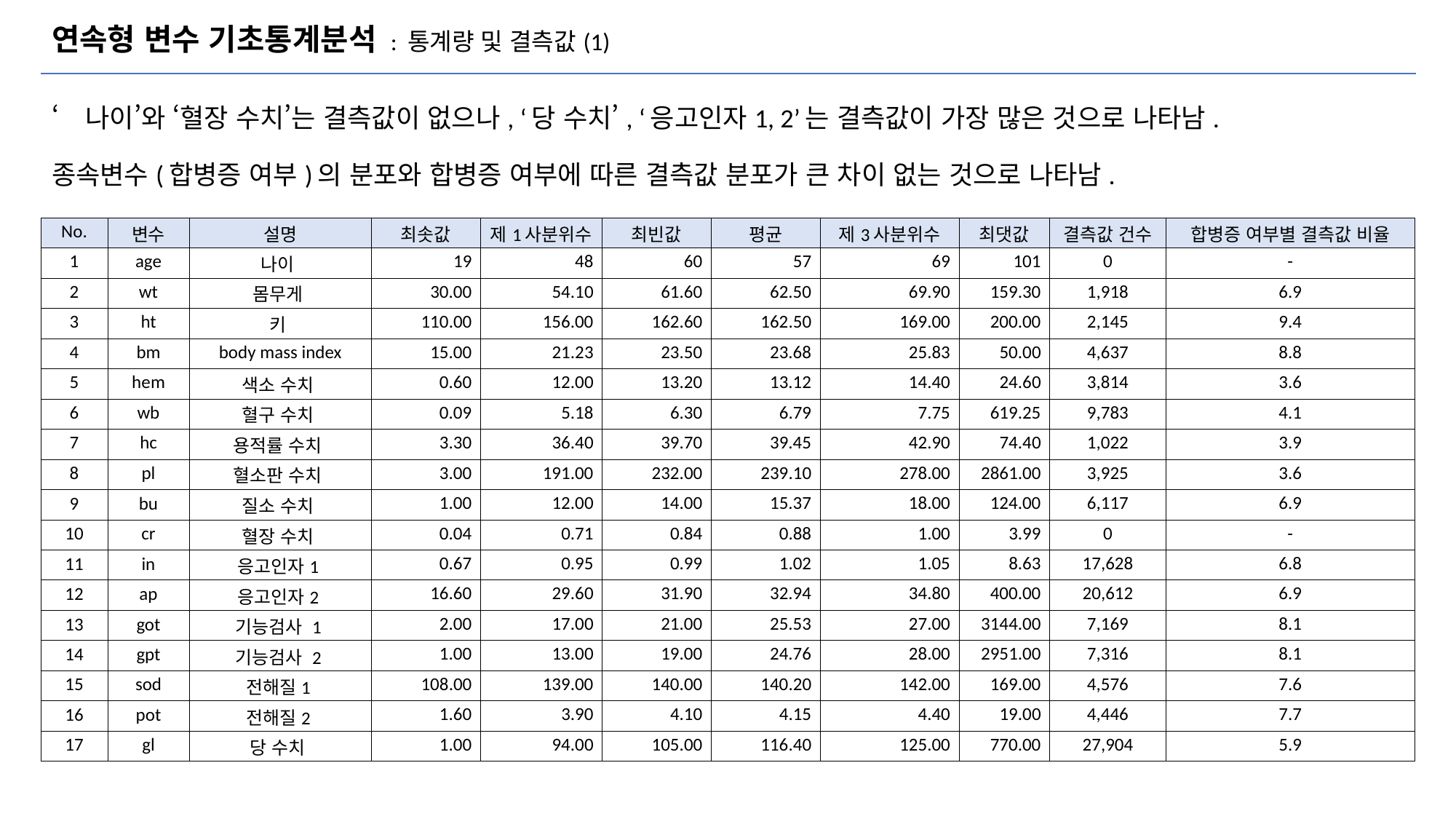

# 연속형 변수 기초통계분석 : 통계량 및 결측값(1)
‘나이’와 ‘혈장 수치’는 결측값이 없으나, ‘당 수치’, ‘응고인자1, 2’는 결측값이 가장 많은 것으로 나타남.
종속변수(합병증 여부)의 분포와 합병증 여부에 따른 결측값 분포가 큰 차이 없는 것으로 나타남.
| No. | 변수 | 설명 | 최솟값 | 제1사분위수 | 최빈값 | 평균 | 제3사분위수 | 최댓값 | 결측값 건수 | 합병증 여부별 결측값 비율 |
| --- | --- | --- | --- | --- | --- | --- | --- | --- | --- | --- |
| 1 | age | 나이 | 19 | 48 | 60 | 57 | 69 | 101 | 0 | - |
| 2 | wt | 몸무게 | 30.00 | 54.10 | 61.60 | 62.50 | 69.90 | 159.30 | 1,918 | 6.9 |
| 3 | ht | 키 | 110.00 | 156.00 | 162.60 | 162.50 | 169.00 | 200.00 | 2,145 | 9.4 |
| 4 | bm | body mass index | 15.00 | 21.23 | 23.50 | 23.68 | 25.83 | 50.00 | 4,637 | 8.8 |
| 5 | hem | 색소 수치 | 0.60 | 12.00 | 13.20 | 13.12 | 14.40 | 24.60 | 3,814 | 3.6 |
| 6 | wb | 혈구 수치 | 0.09 | 5.18 | 6.30 | 6.79 | 7.75 | 619.25 | 9,783 | 4.1 |
| 7 | hc | 용적률 수치 | 3.30 | 36.40 | 39.70 | 39.45 | 42.90 | 74.40 | 1,022 | 3.9 |
| 8 | pl | 혈소판 수치 | 3.00 | 191.00 | 232.00 | 239.10 | 278.00 | 2861.00 | 3,925 | 3.6 |
| 9 | bu | 질소 수치 | 1.00 | 12.00 | 14.00 | 15.37 | 18.00 | 124.00 | 6,117 | 6.9 |
| 10 | cr | 혈장 수치 | 0.04 | 0.71 | 0.84 | 0.88 | 1.00 | 3.99 | 0 | - |
| 11 | in | 응고인자1 | 0.67 | 0.95 | 0.99 | 1.02 | 1.05 | 8.63 | 17,628 | 6.8 |
| 12 | ap | 응고인자2 | 16.60 | 29.60 | 31.90 | 32.94 | 34.80 | 400.00 | 20,612 | 6.9 |
| 13 | got | 기능검사 1 | 2.00 | 17.00 | 21.00 | 25.53 | 27.00 | 3144.00 | 7,169 | 8.1 |
| 14 | gpt | 기능검사 2 | 1.00 | 13.00 | 19.00 | 24.76 | 28.00 | 2951.00 | 7,316 | 8.1 |
| 15 | sod | 전해질1 | 108.00 | 139.00 | 140.00 | 140.20 | 142.00 | 169.00 | 4,576 | 7.6 |
| 16 | pot | 전해질2 | 1.60 | 3.90 | 4.10 | 4.15 | 4.40 | 19.00 | 4,446 | 7.7 |
| 17 | gl | 당 수치 | 1.00 | 94.00 | 105.00 | 116.40 | 125.00 | 770.00 | 27,904 | 5.9 |